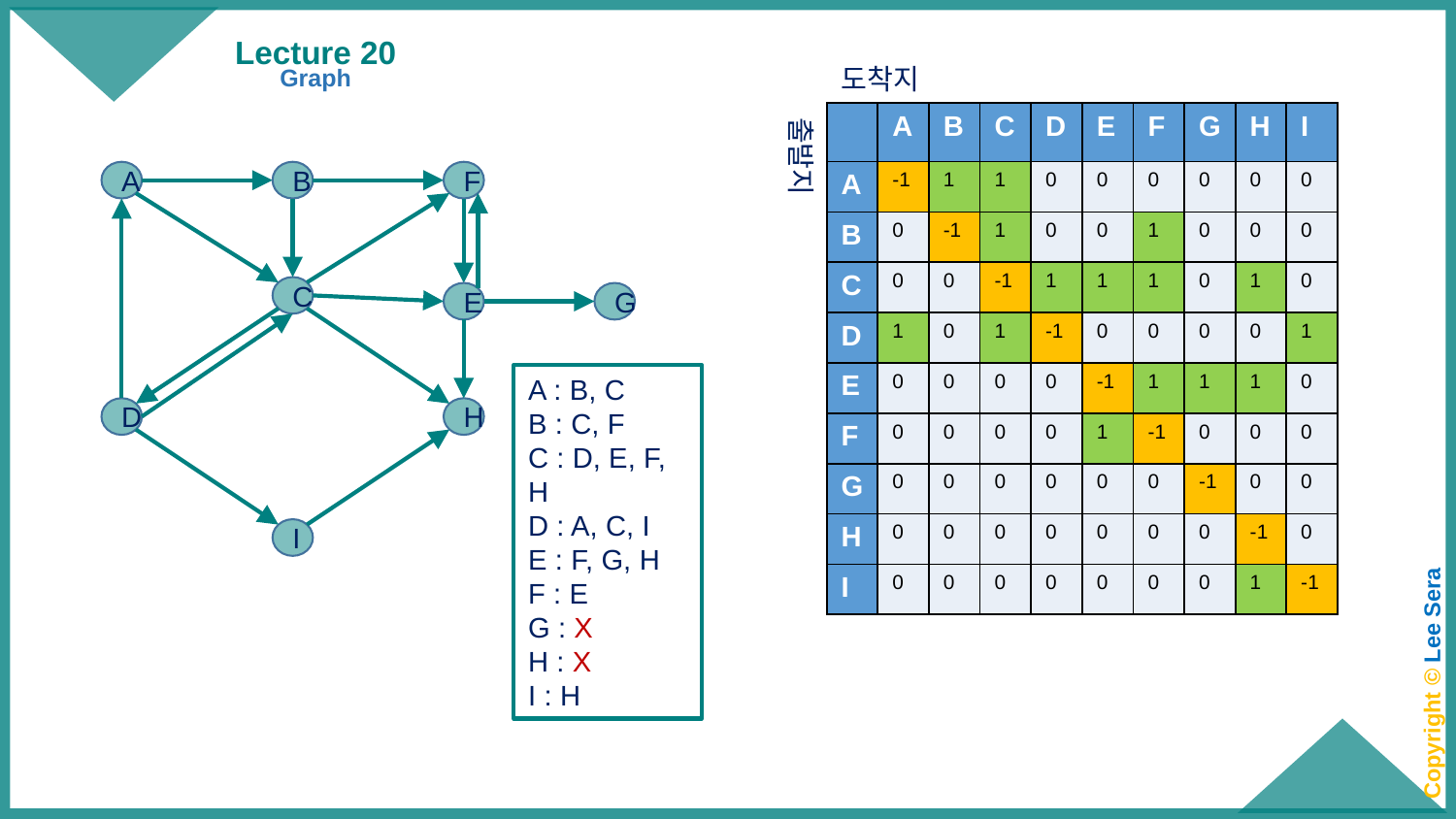

# Lecture 20
도착지
Graph
출발지
|  | A | B | C | D | E | F | G | H | I |
| --- | --- | --- | --- | --- | --- | --- | --- | --- | --- |
| A | -1 | 1 | 1 | 0 | 0 | 0 | 0 | 0 | 0 |
| B | 0 | -1 | 1 | 0 | 0 | 1 | 0 | 0 | 0 |
| C | 0 | 0 | -1 | 1 | 1 | 1 | 0 | 1 | 0 |
| D | 1 | 0 | 1 | -1 | 0 | 0 | 0 | 0 | 1 |
| E | 0 | 0 | 0 | 0 | -1 | 1 | 1 | 1 | 0 |
| F | 0 | 0 | 0 | 0 | 1 | -1 | 0 | 0 | 0 |
| G | 0 | 0 | 0 | 0 | 0 | 0 | -1 | 0 | 0 |
| H | 0 | 0 | 0 | 0 | 0 | 0 | 0 | -1 | 0 |
| I | 0 | 0 | 0 | 0 | 0 | 0 | 0 | 1 | -1 |
A
B
F
C
E
G
H
D
I
A : B, C
B : C, F
C : D, E, F, H
D : A, C, I
E : F, G, H
F : E
G : X
H : X
I : H
Copyright © Lee Sera